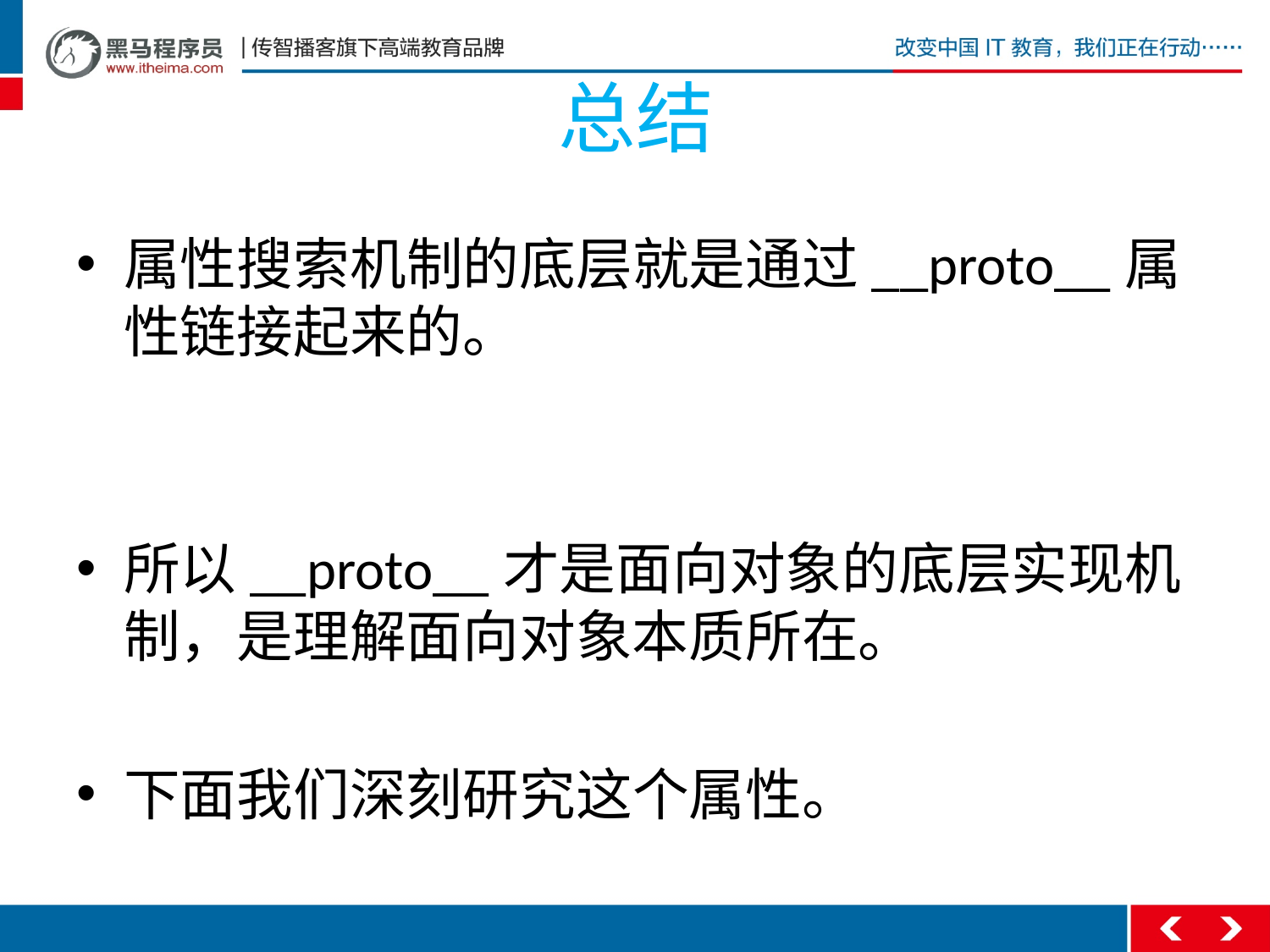

# 总结
属性搜索机制的底层就是通过__proto__属性链接起来的。

所以__proto__才是面向对象的底层实现机制，是理解面向对象本质所在。

下面我们深刻研究这个属性。